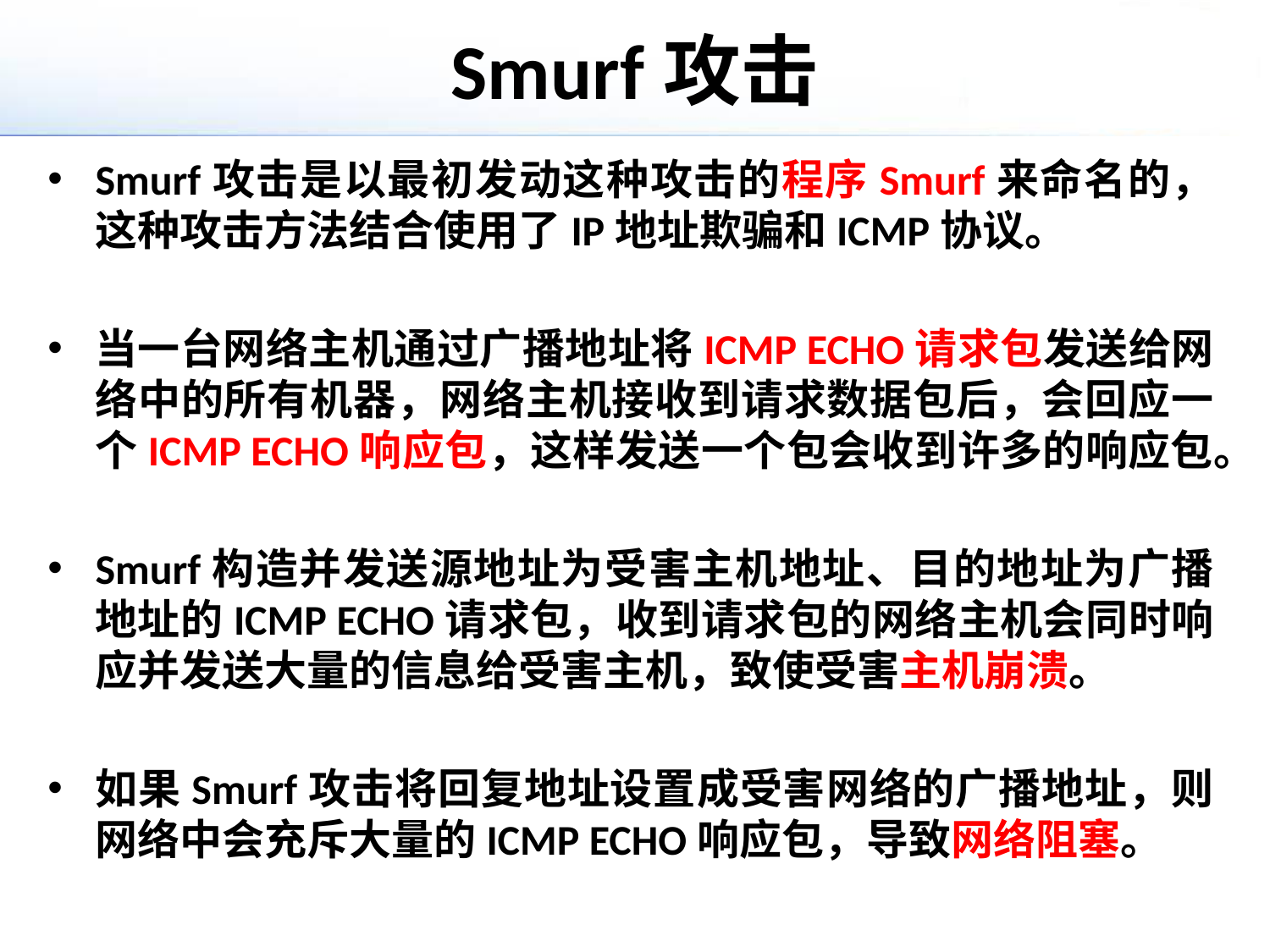

# Smurf攻击
Smurf攻击是以最初发动这种攻击的程序Smurf来命名的，这种攻击方法结合使用了IP地址欺骗和ICMP协议。

当一台网络主机通过广播地址将ICMP ECHO请求包发送给网络中的所有机器，网络主机接收到请求数据包后，会回应一个ICMP ECHO响应包，这样发送一个包会收到许多的响应包。

Smurf构造并发送源地址为受害主机地址、目的地址为广播地址的ICMP ECHO请求包，收到请求包的网络主机会同时响应并发送大量的信息给受害主机，致使受害主机崩溃。

如果Smurf攻击将回复地址设置成受害网络的广播地址，则网络中会充斥大量的ICMP ECHO响应包，导致网络阻塞。